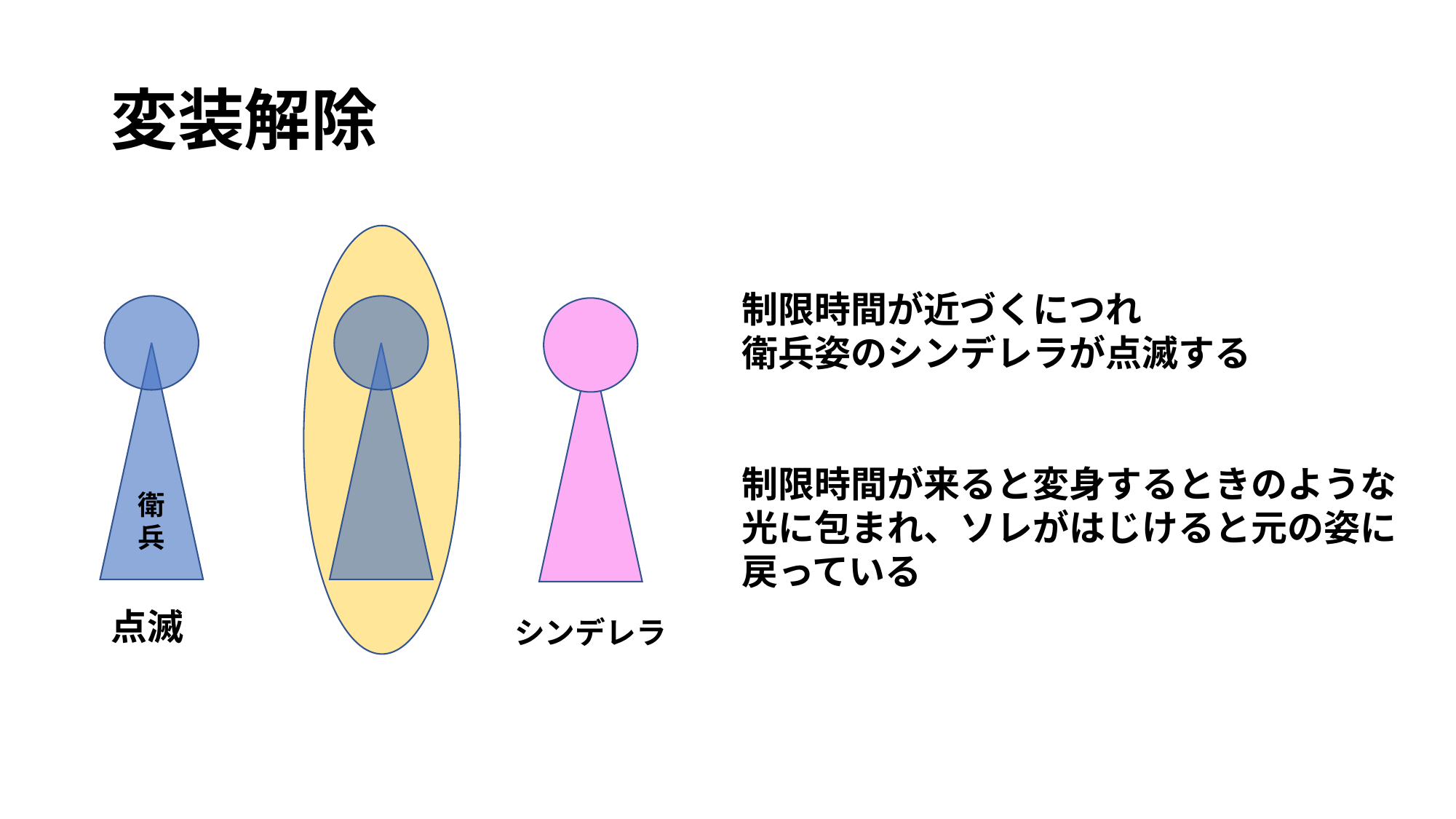

# 変装解除

制限時間が近づくにつれ
衛兵姿のシンデレラが点滅する

制限時間が来ると変身するときのような
光に包まれ、ソレがはじけると元の姿に
戻っている

衛兵

点滅
シンデレラ